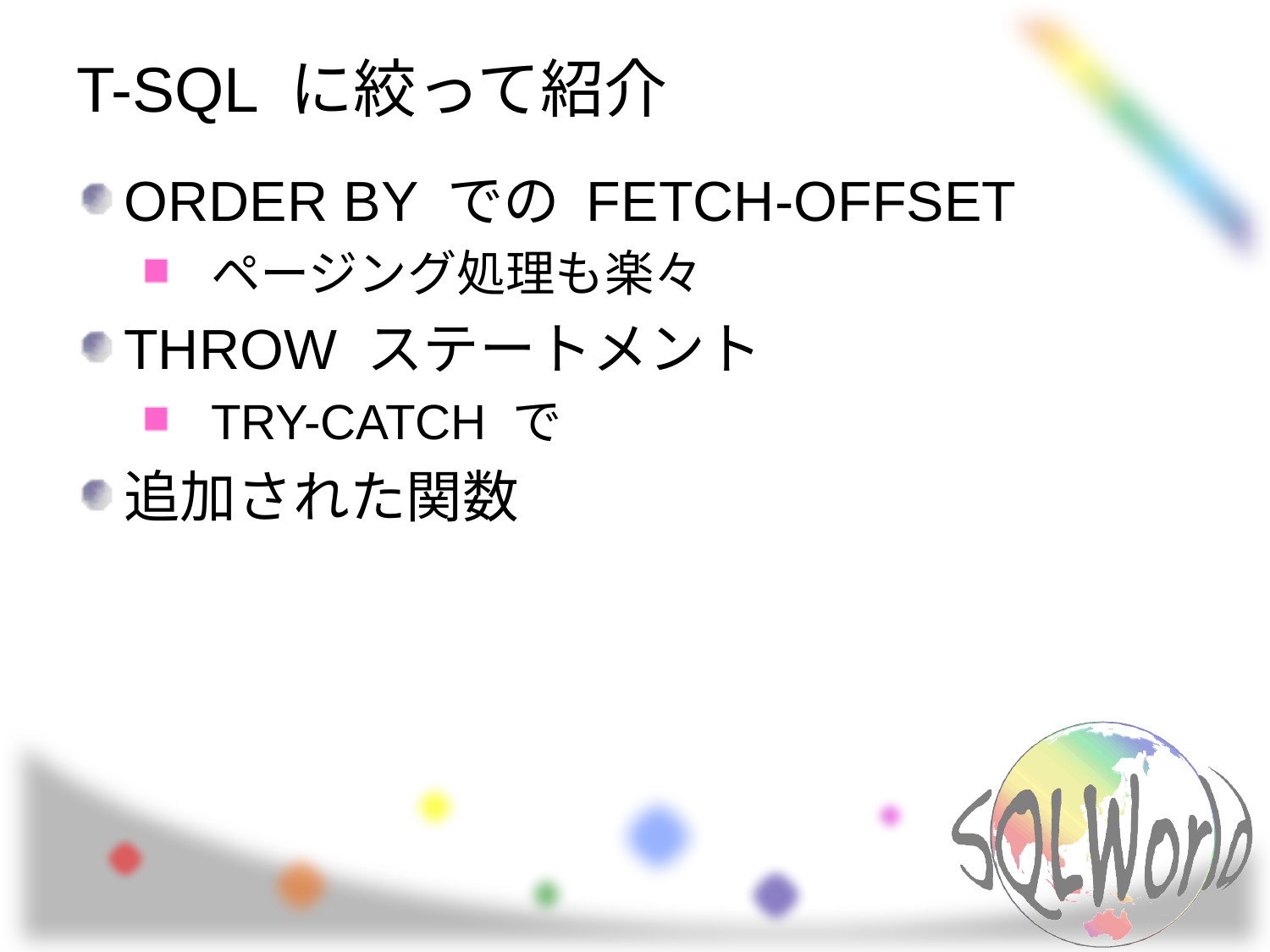

# T-SQL に絞って紹介
ORDER BY での FETCH-OFFSET
ページング処理も楽々
THROW ステートメント
TRY-CATCH で
追加された関数